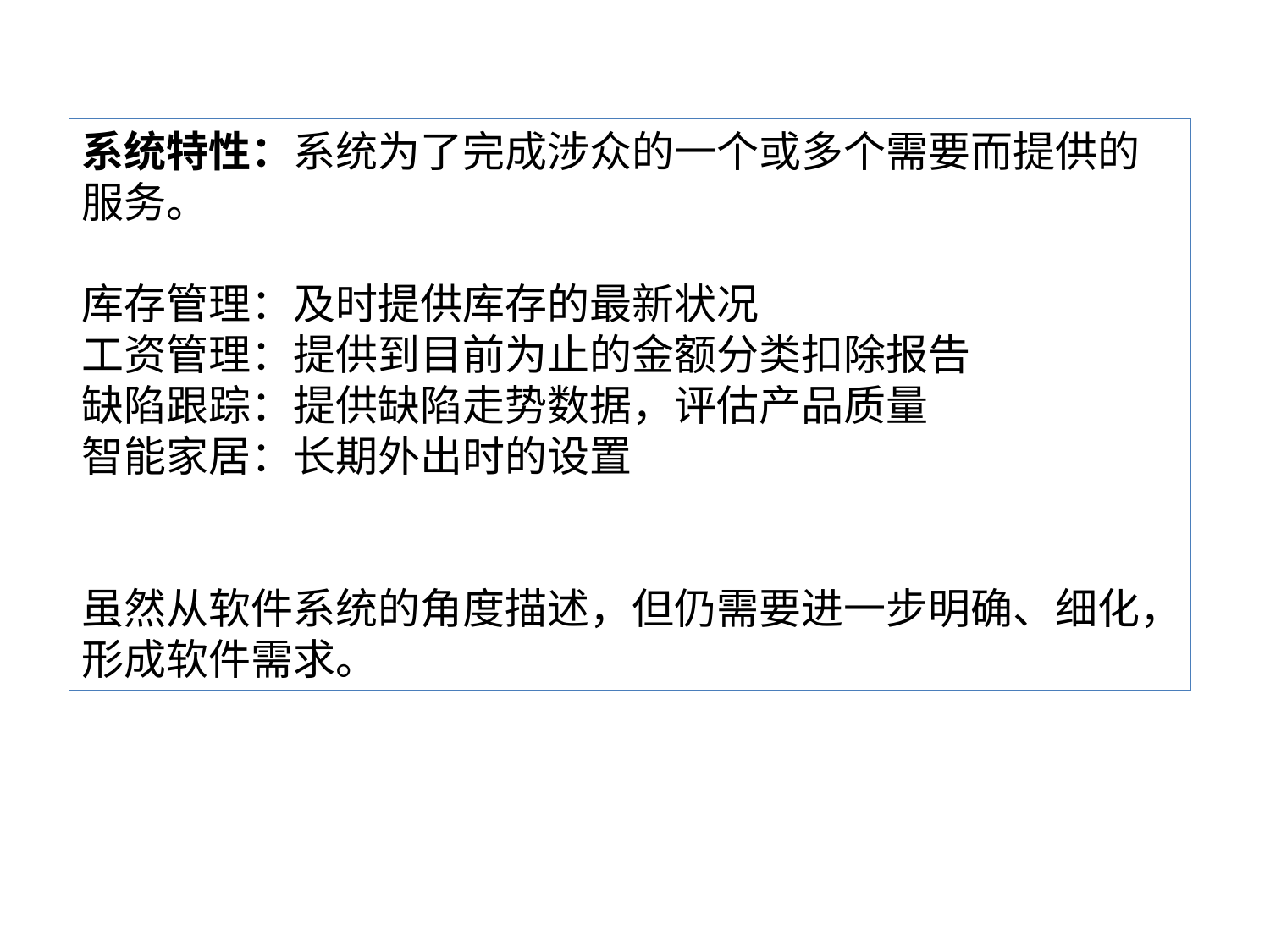

系统特性：系统为了完成涉众的一个或多个需要而提供的服务。

库存管理：及时提供库存的最新状况
工资管理：提供到目前为止的金额分类扣除报告
缺陷跟踪：提供缺陷走势数据，评估产品质量
智能家居：长期外出时的设置

虽然从软件系统的角度描述，但仍需要进一步明确、细化，形成软件需求。